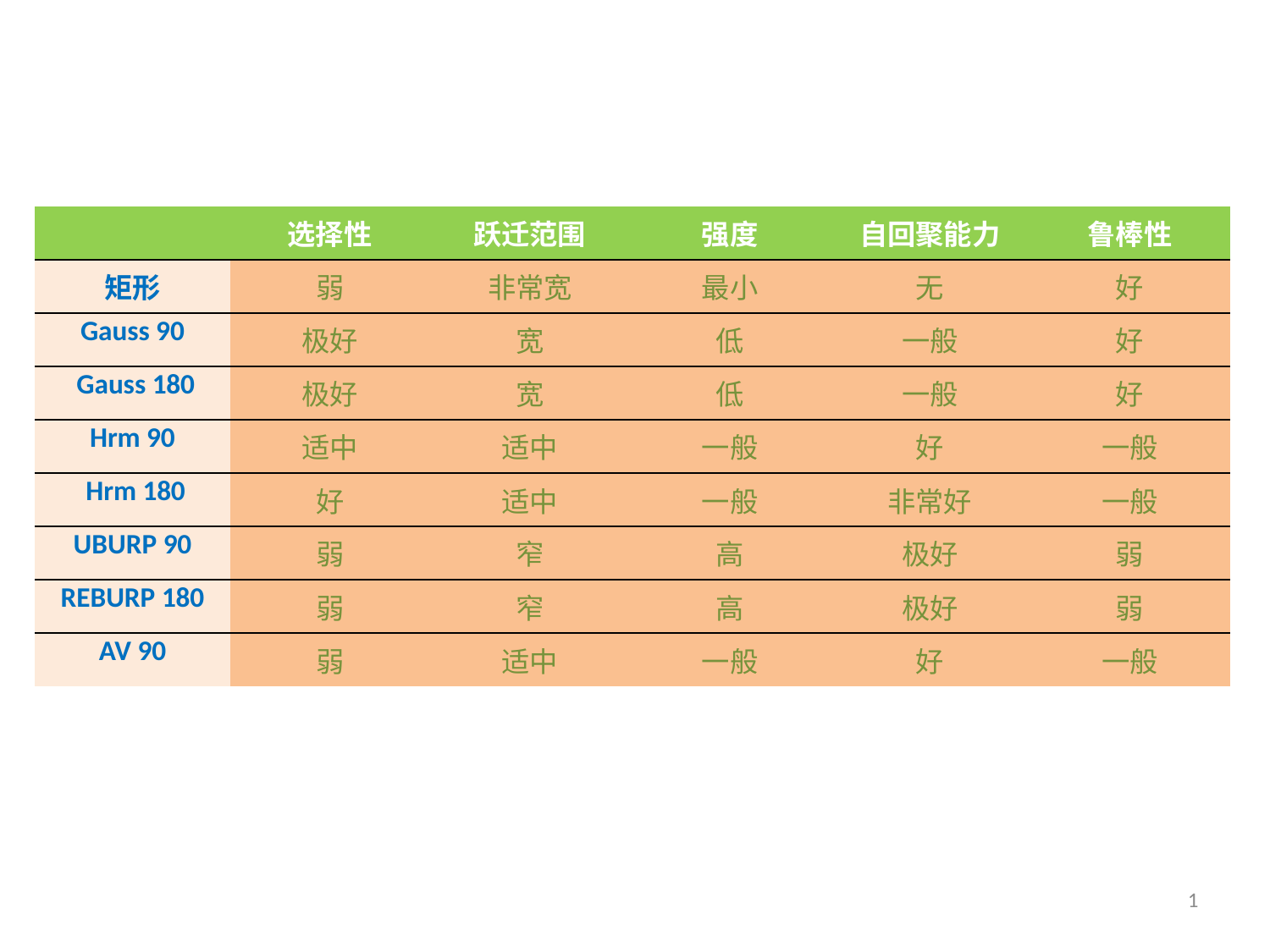

|  | 选择性 | 跃迁范围 | 强度 | 自回聚能力 | 鲁棒性 |
| --- | --- | --- | --- | --- | --- |
| 矩形 | 弱 | 非常宽 | 最小 | 无 | 好 |
| Gauss 90 | 极好 | 宽 | 低 | 一般 | 好 |
| Gauss 180 | 极好 | 宽 | 低 | 一般 | 好 |
| Hrm 90 | 适中 | 适中 | 一般 | 好 | 一般 |
| Hrm 180 | 好 | 适中 | 一般 | 非常好 | 一般 |
| UBURP 90 | 弱 | 窄 | 高 | 极好 | 弱 |
| REBURP 180 | 弱 | 窄 | 高 | 极好 | 弱 |
| AV 90 | 弱 | 适中 | 一般 | 好 | 一般 |
1